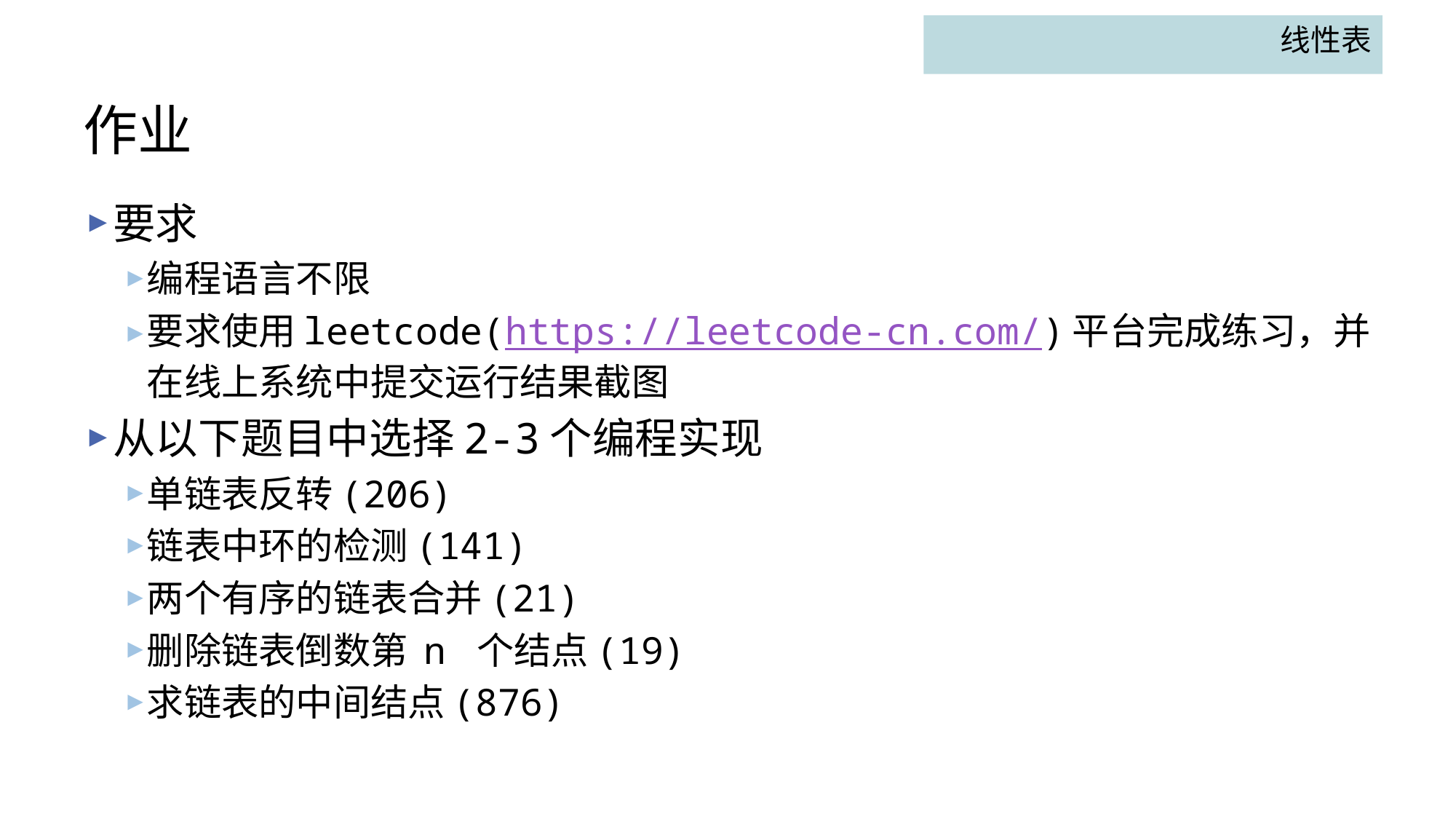

线性表
# 作业
要求
编程语言不限
要求使用leetcode(https://leetcode-cn.com/)平台完成练习，并在线上系统中提交运行结果截图
从以下题目中选择2-3个编程实现
单链表反转(206)
链表中环的检测(141)
两个有序的链表合并(21)
删除链表倒数第 n 个结点(19)
求链表的中间结点(876)